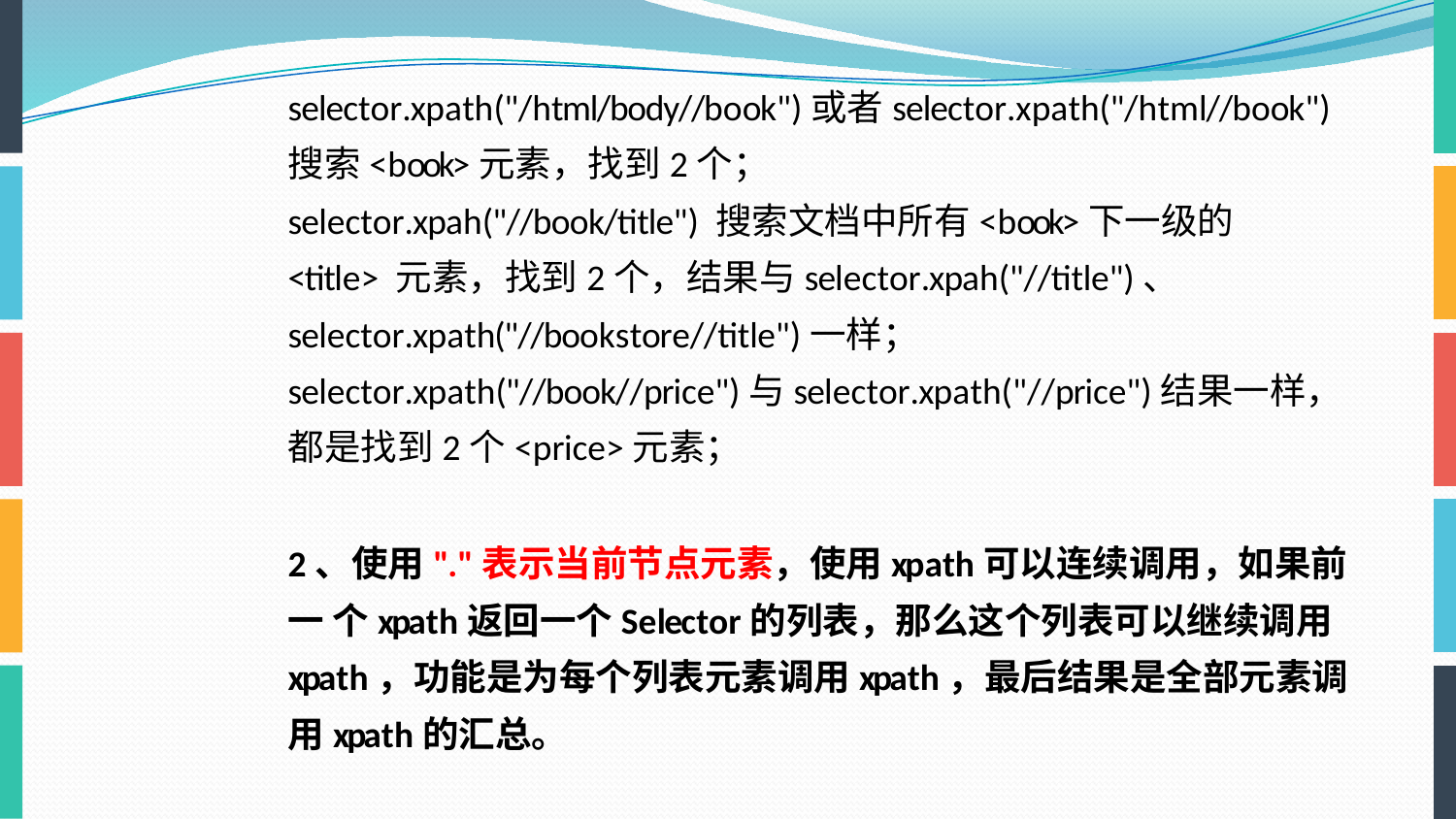

selector.xpath("/html/body//book")或者selector.xpath("/html//book")
搜索<book>元素，找到2个；
selector.xpah("//book/title") 搜索文档中所有<book>下一级的<title> 元素，找到2个，结果与selector.xpah("//title")、 selector.xpath("//bookstore//title")一样；
selector.xpath("//book//price")与selector.xpath("//price")结果一样， 都是找到2个<price>元素；

2、使用"."表示当前节点元素，使用xpath可以连续调用，如果前一 个xpath返回一个Selector的列表，那么这个列表可以继续调用 xpath，功能是为每个列表元素调用xpath，最后结果是全部元素调 用xpath的汇总。